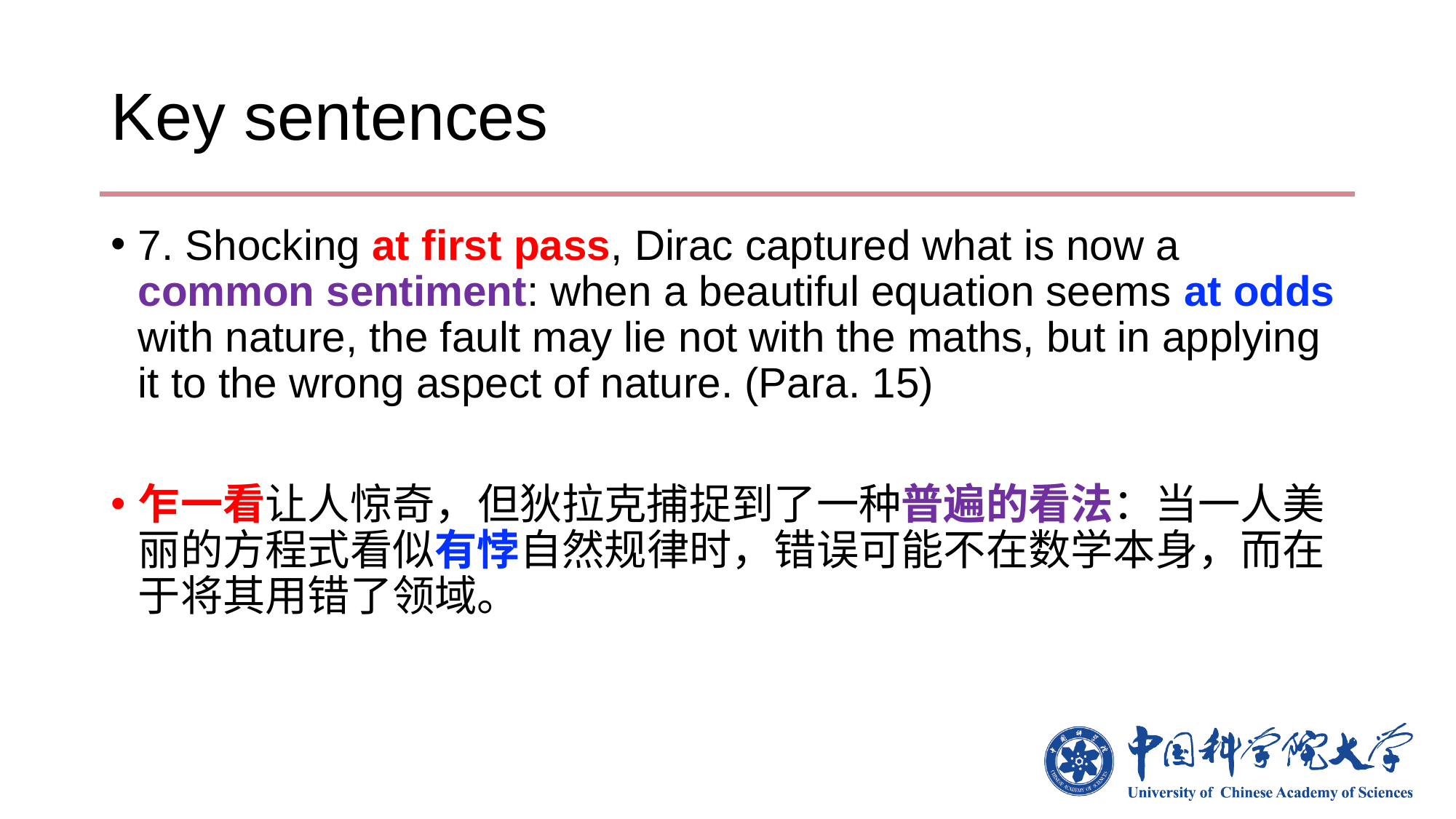

# Key sentences
7. Shocking at first pass, Dirac captured what is now a common sentiment: when a beautiful equation seems at odds with nature, the fault may lie not with the maths, but in applying it to the wrong aspect of nature. (Para. 15)

乍一看让人惊奇，但狄拉克捕捉到了一种普遍的看法：当一人美丽的方程式看似有悖自然规律时，错误可能不在数学本身，而在于将其用错了领域。